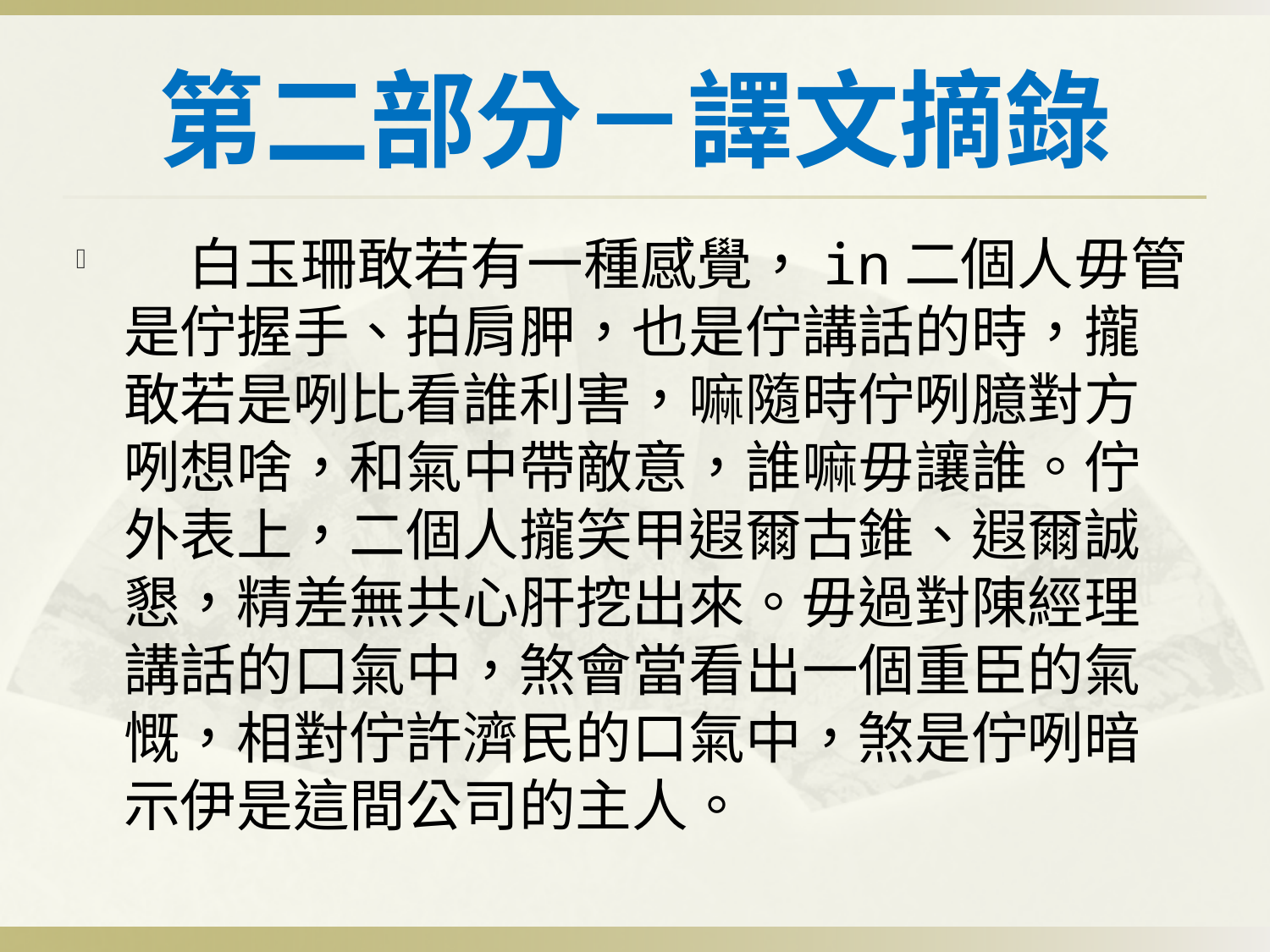

# 第二部分－譯文摘錄
    白玉珊敢若有一種感覺，in二個人毋管是佇握手、拍肩胛，也是佇講話的時，攏敢若是咧比看誰利害，嘛隨時佇咧臆對方咧想啥，和氣中帶敵意，誰嘛毋讓誰。佇外表上，二個人攏笑甲遐爾古錐、遐爾誠懇，精差無共心肝挖出來。毋過對陳經理講話的口氣中，煞會當看出一個重臣的氣慨，相對佇許濟民的口氣中，煞是佇咧暗示伊是這間公司的主人。